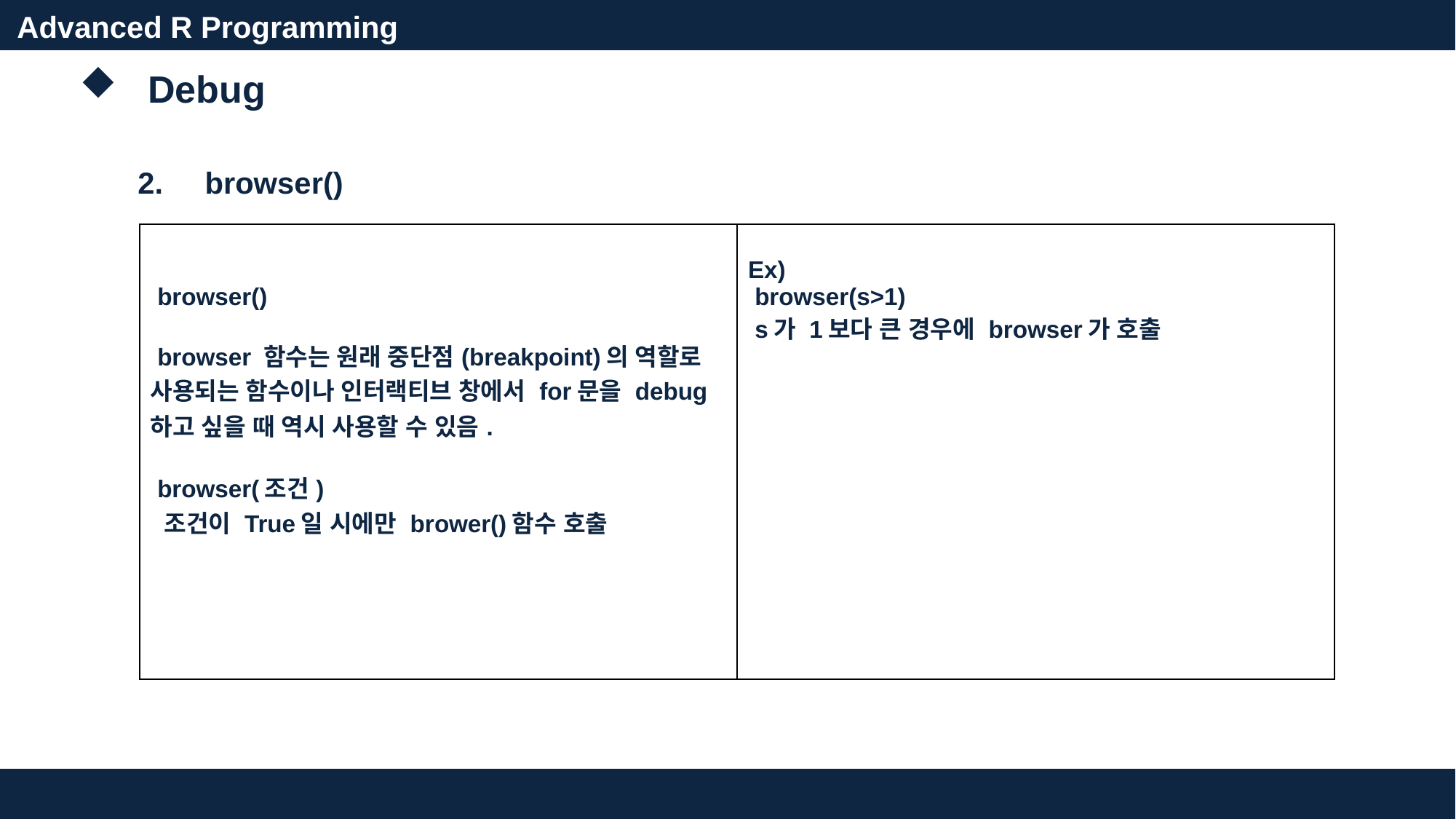

Advanced R Programming
Debug
2.     browser()
| browser() browser 함수는 원래 중단점(breakpoint)의 역할로 사용되는 함수이나 인터랙티브 창에서 for문을 debug 하고 싶을 때 역시 사용할 수 있음. browser(조건) 조건이 True일 시에만 brower()함수 호출 | Ex) browser(s>1) s가 1보다 큰 경우에 browser가 호출 |
| --- | --- |